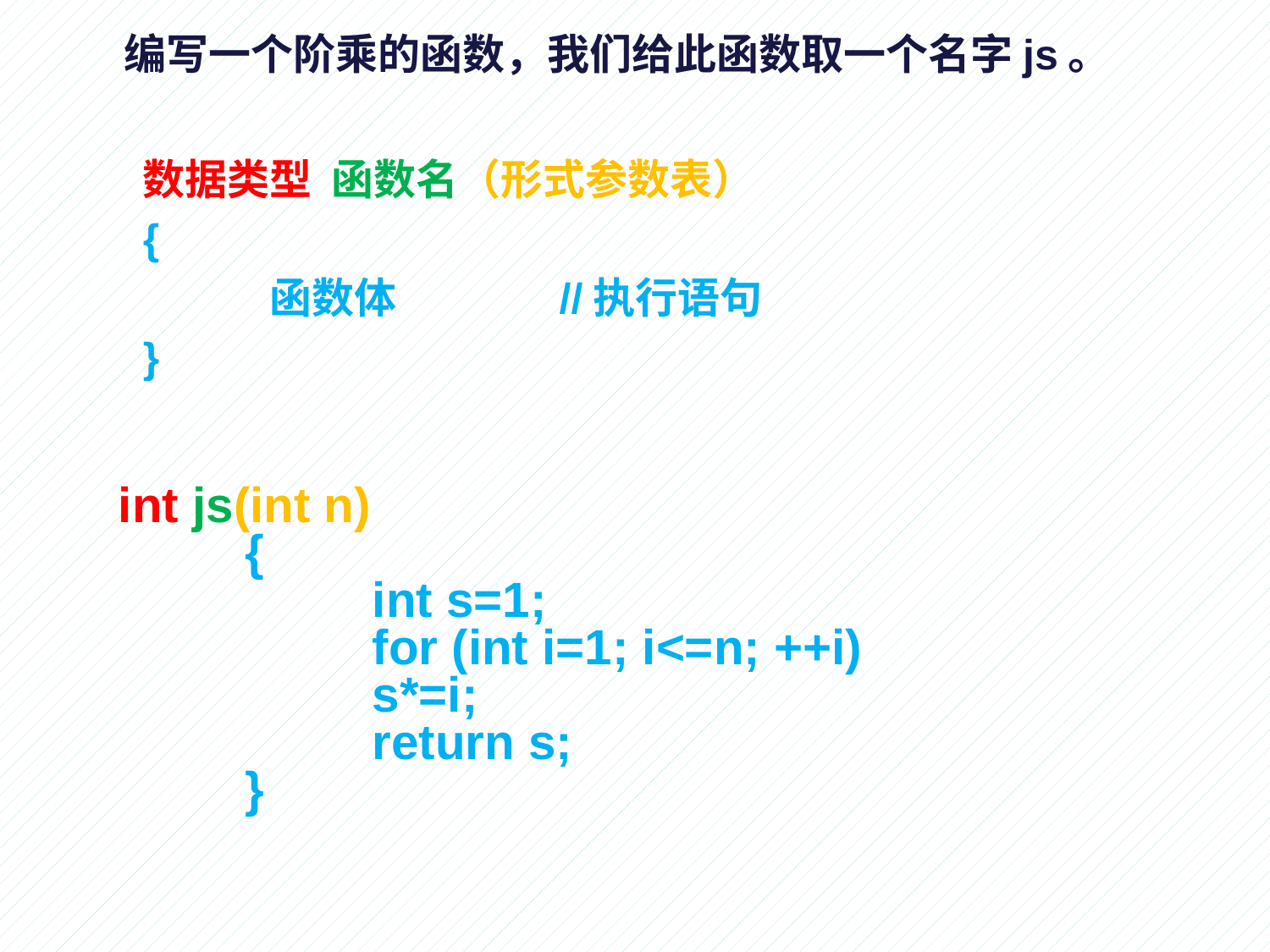

编写一个阶乘的函数，我们给此函数取一个名字js。

	数据类型  函数名（形式参数表）
	{
		函数体                //执行语句
	}

int js(int n)
	{
		int s=1;
		for (int i=1; i<=n; ++i)
		s*=i;
		return s;
	}